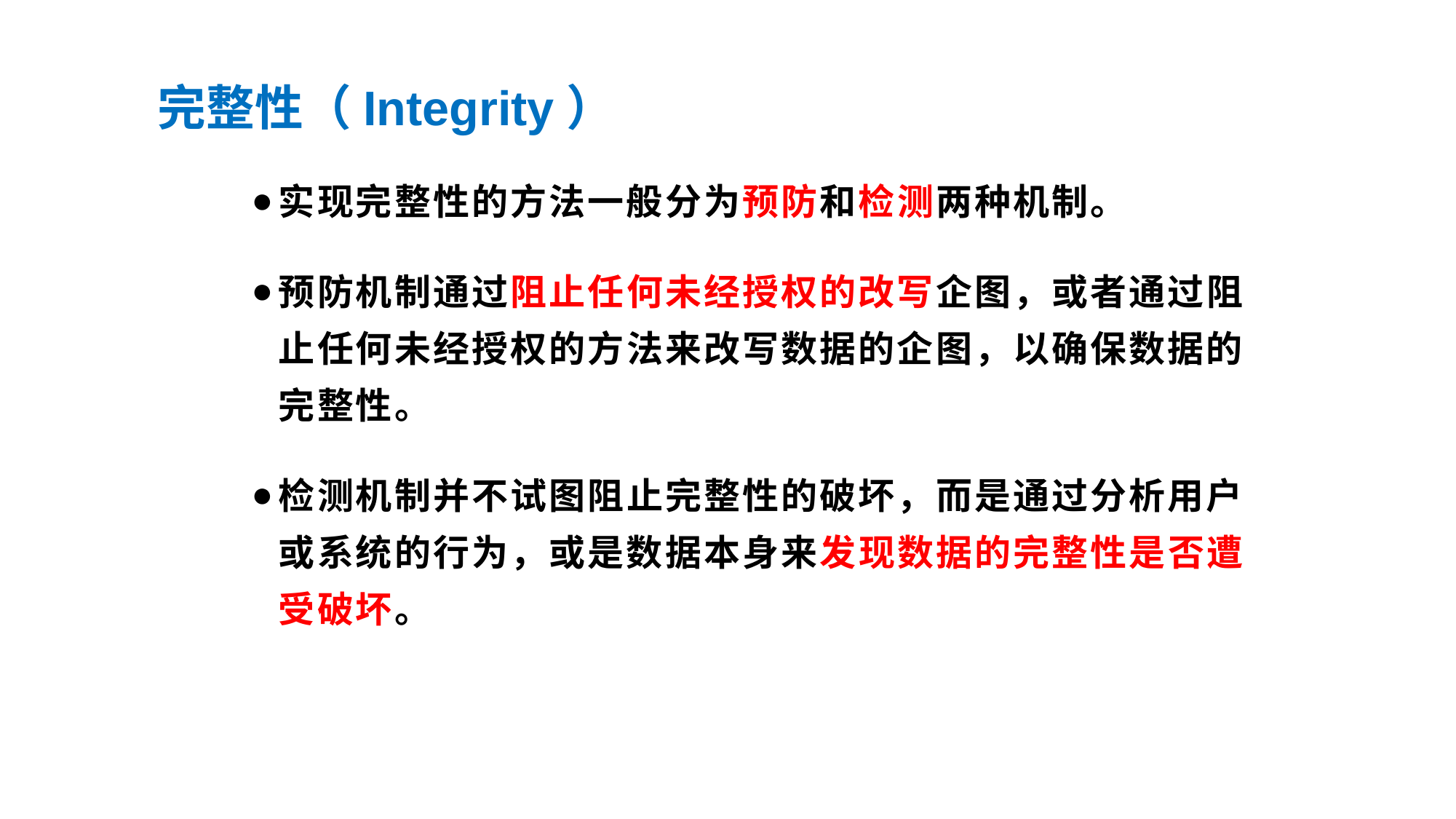

完整性（Integrity）
实现完整性的方法一般分为预防和检测两种机制。
预防机制通过阻止任何未经授权的改写企图，或者通过阻止任何未经授权的方法来改写数据的企图，以确保数据的完整性。
检测机制并不试图阻止完整性的破坏，而是通过分析用户或系统的行为，或是数据本身来发现数据的完整性是否遭受破坏。